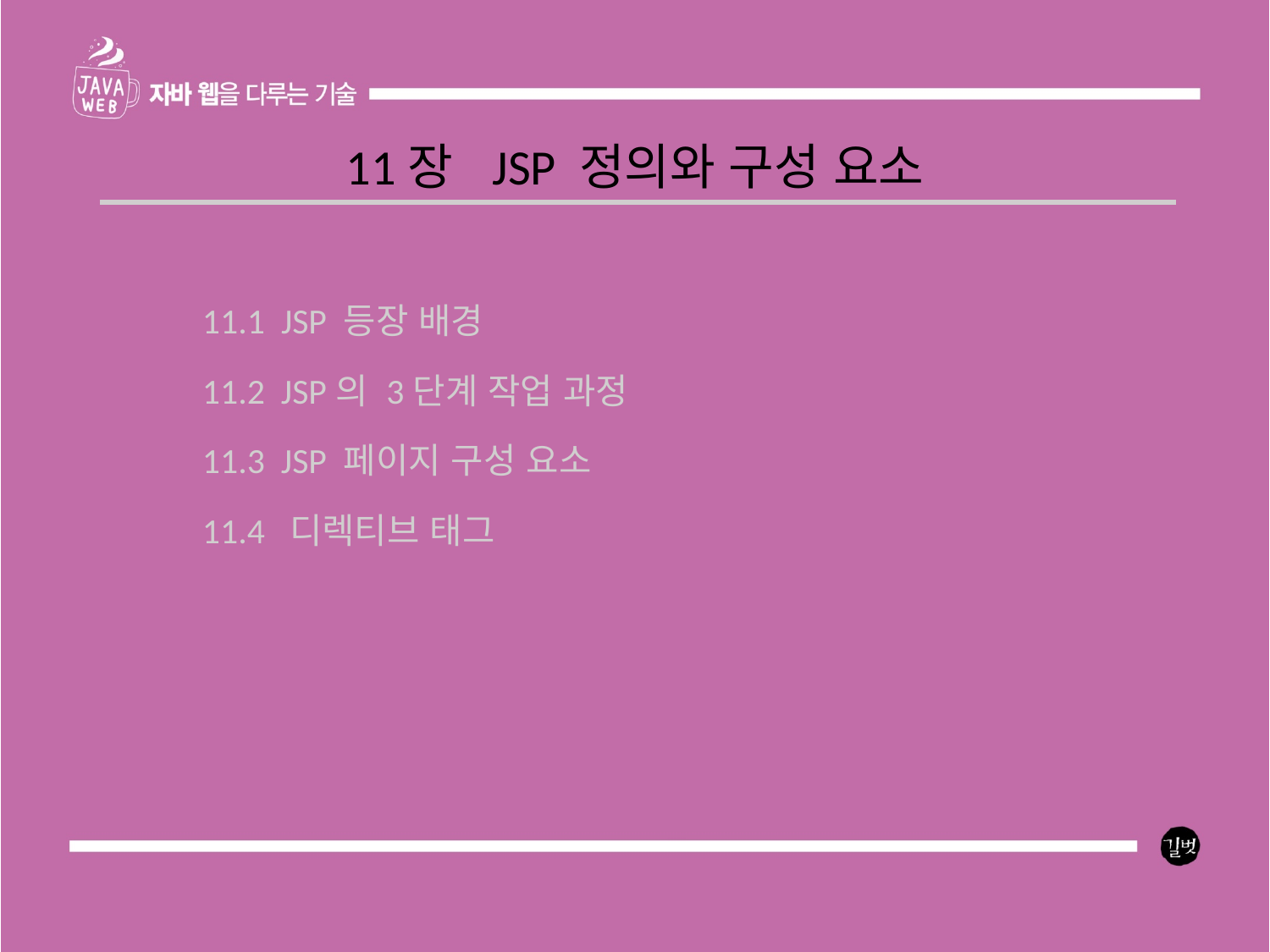

11장  JSP 정의와 구성 요소
11.1  JSP 등장 배경
11.2  JSP의 3단계 작업 과정
11.3  JSP 페이지 구성 요소
11.4  디렉티브 태그